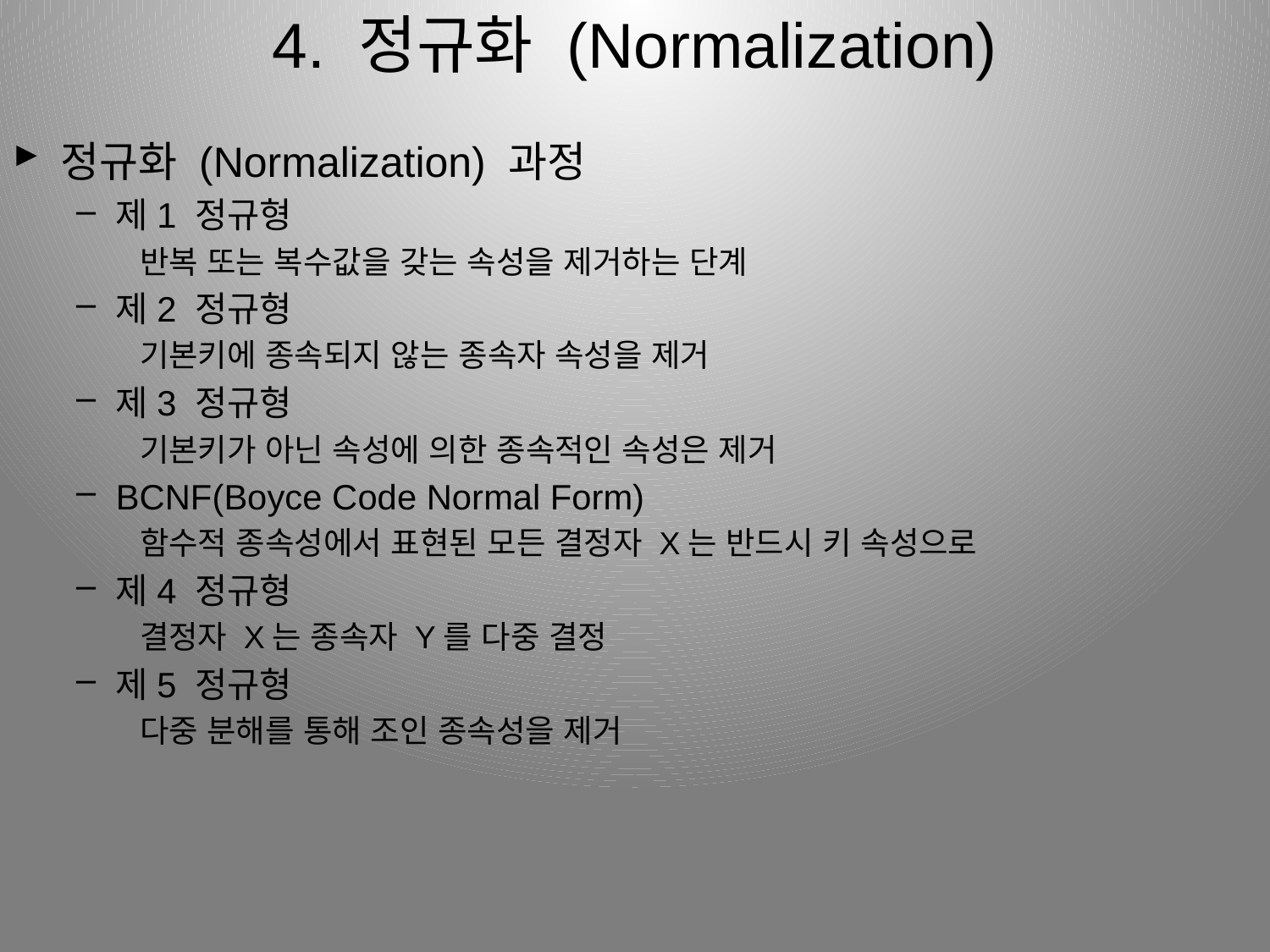

# 4. 정규화 (Normalization)
정규화 (Normalization) 과정
제1 정규형
반복 또는 복수값을 갖는 속성을 제거하는 단계
제2 정규형
기본키에 종속되지 않는 종속자 속성을 제거
제3 정규형
기본키가 아닌 속성에 의한 종속적인 속성은 제거
BCNF(Boyce Code Normal Form)
함수적 종속성에서 표현된 모든 결정자 X는 반드시 키 속성으로
제4 정규형
결정자 X는 종속자 Y를 다중 결정
제5 정규형
다중 분해를 통해 조인 종속성을 제거